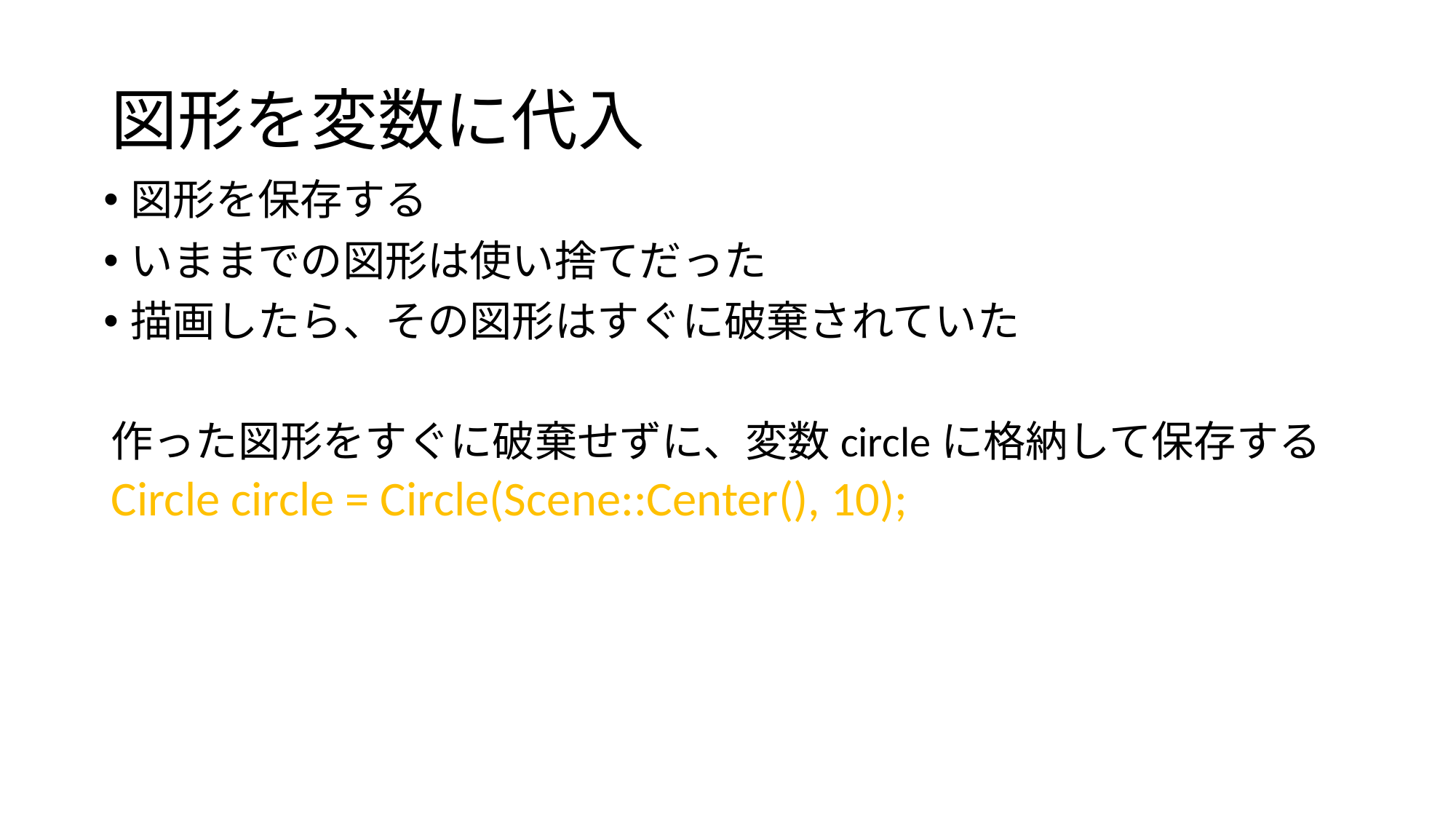

# 図形を変数に代入
図形を保存する
いままでの図形は使い捨てだった
描画したら、その図形はすぐに破棄されていた
作った図形をすぐに破棄せずに、変数circleに格納して保存する
Circle circle = Circle(Scene::Center(), 10);